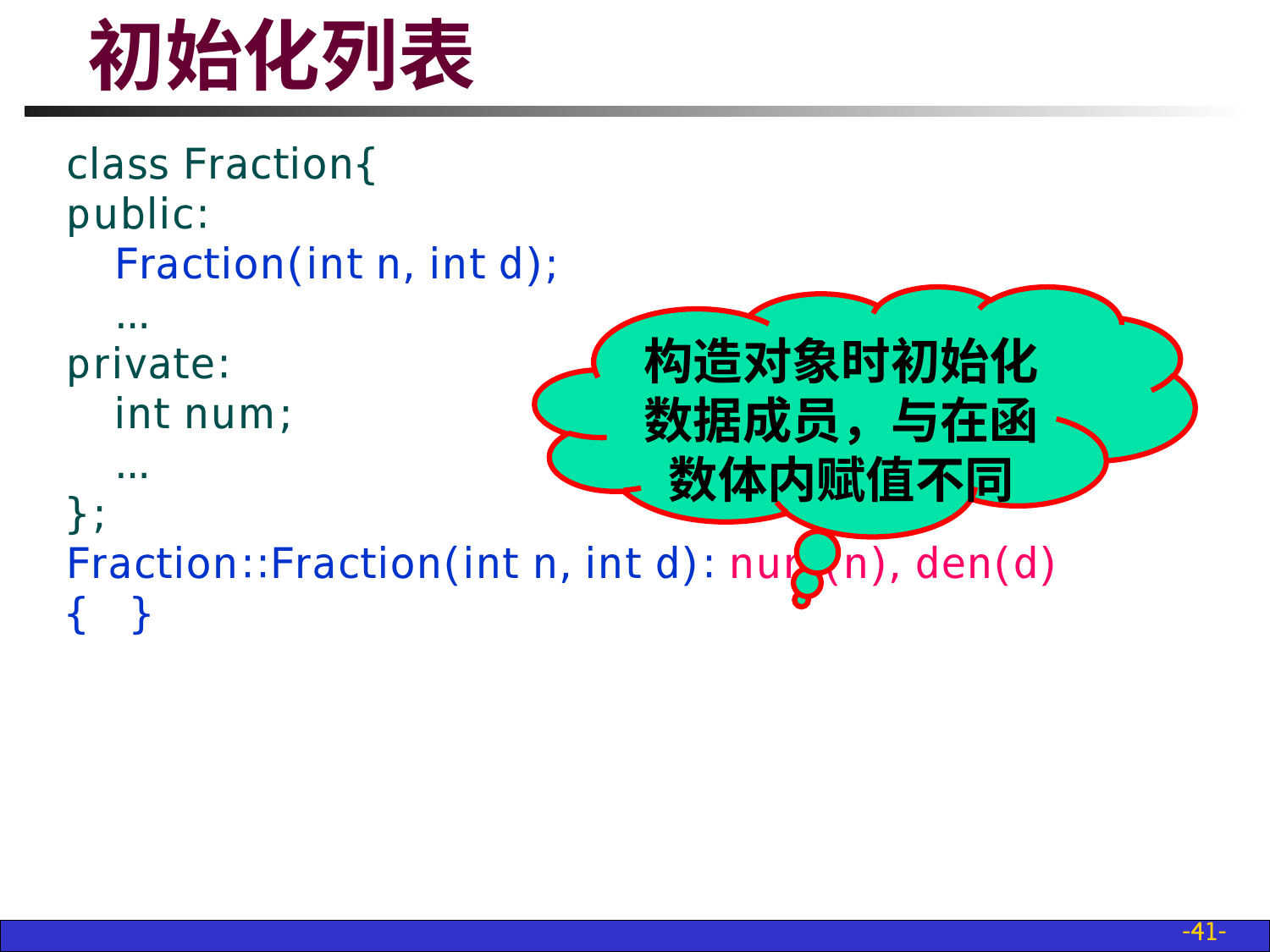

# 初始化列表
class Fraction{
public:
	Fraction(int n, int d);
	…
private:
	int num;
	…
};
Fraction::Fraction(int n, int d): num(n), den(d)
{   }
构造对象时初始化数据成员，与在函数体内赋值不同
-41-